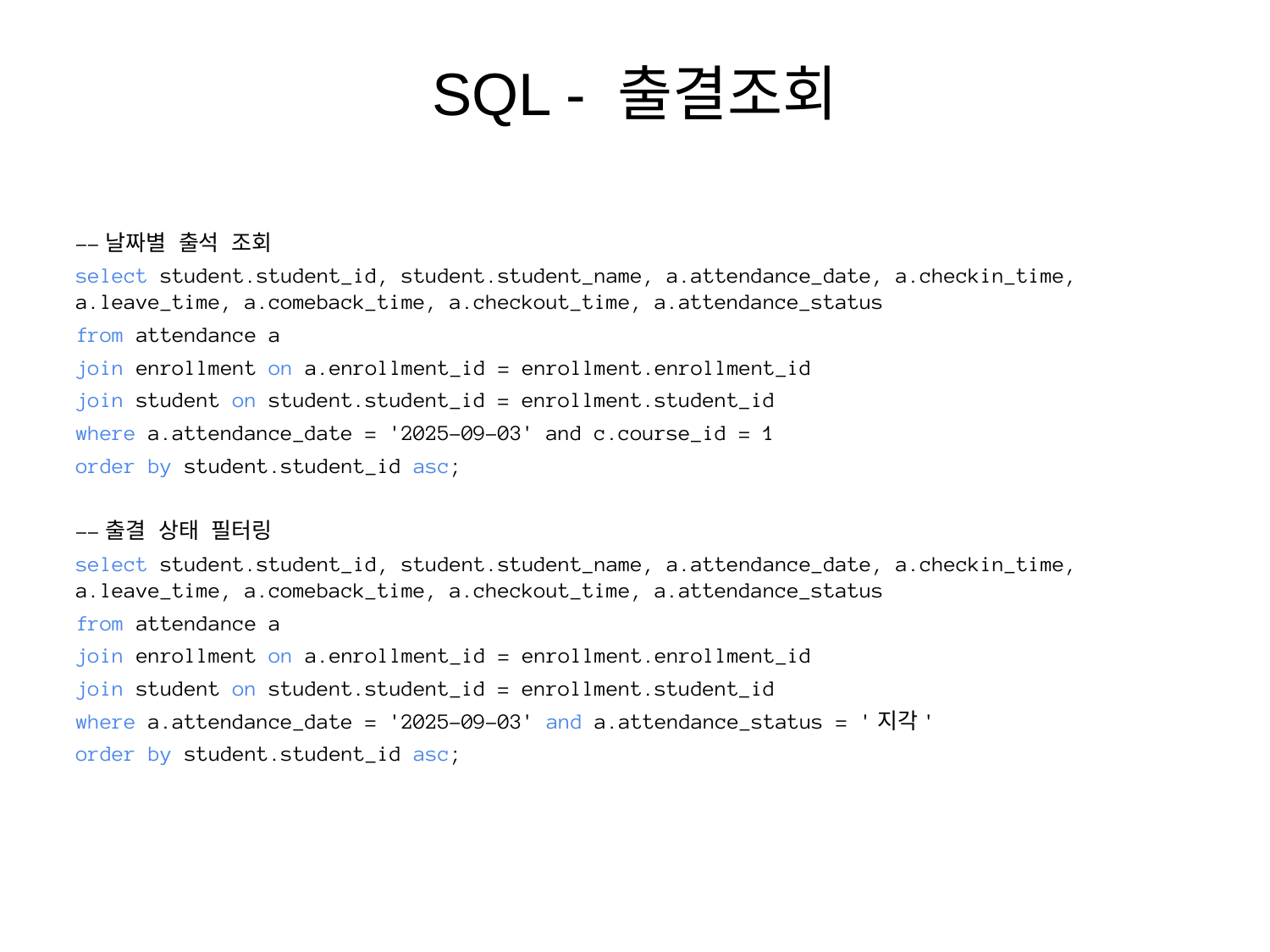

# SQL - 출결조회
--날짜별 출석 조회
select student.student_id, student.student_name, a.attendance_date, a.checkin_time, a.leave_time, a.comeback_time, a.checkout_time, a.attendance_status
from attendance a
join enrollment on a.enrollment_id = enrollment.enrollment_id
join student on student.student_id = enrollment.student_id
where a.attendance_date = '2025-09-03' and c.course_id = 1
order by student.student_id asc;

--출결 상태 필터링
select student.student_id, student.student_name, a.attendance_date, a.checkin_time, a.leave_time, a.comeback_time, a.checkout_time, a.attendance_status
from attendance a
join enrollment on a.enrollment_id = enrollment.enrollment_id
join student on student.student_id = enrollment.student_id
where a.attendance_date = '2025-09-03' and a.attendance_status = '지각'
order by student.student_id asc;